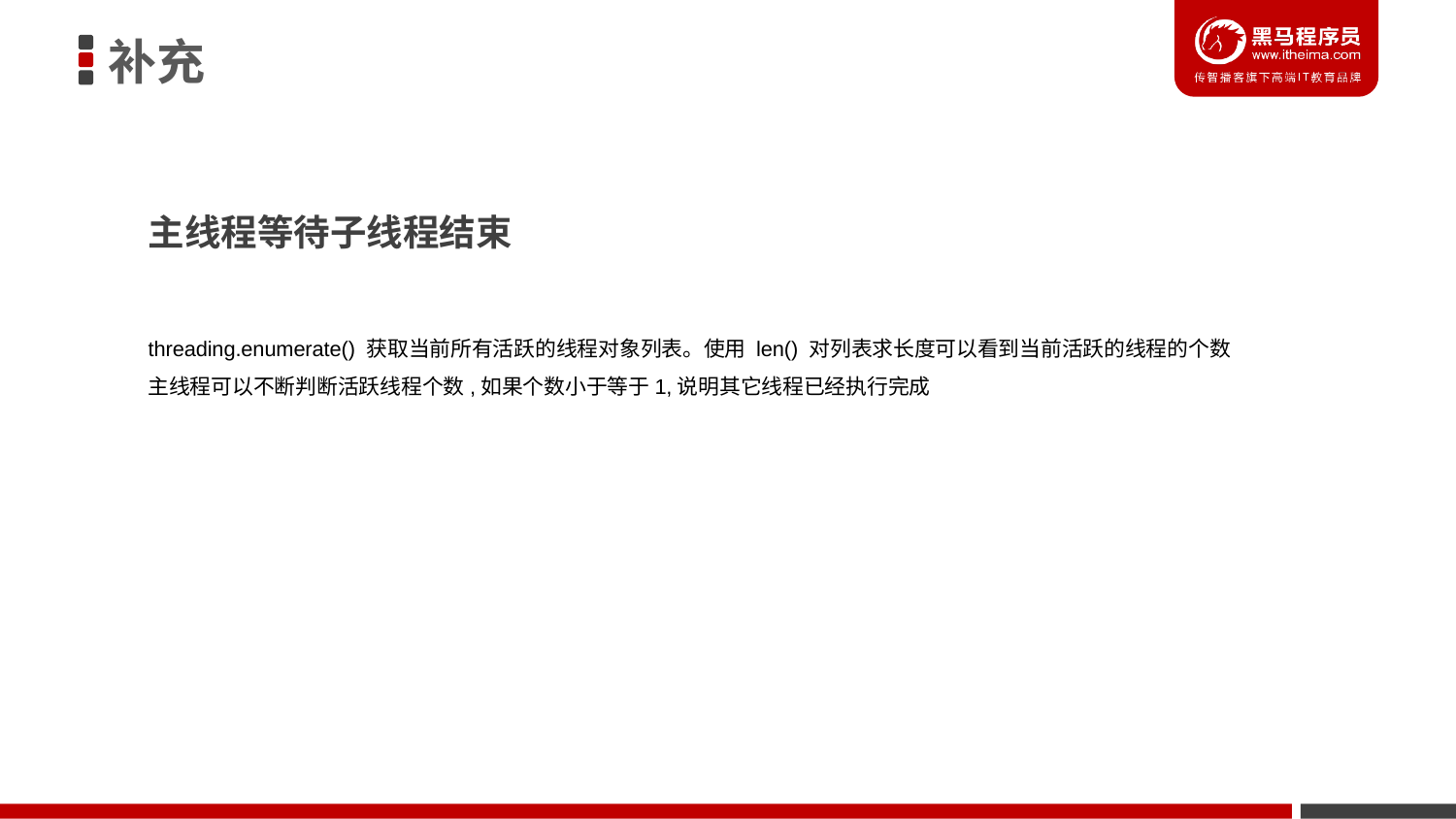

补充
主线程等待子线程结束
threading.enumerate() 获取当前所有活跃的线程对象列表。使用 len() 对列表求长度可以看到当前活跃的线程的个数
主线程可以不断判断活跃线程个数,如果个数小于等于1,说明其它线程已经执行完成